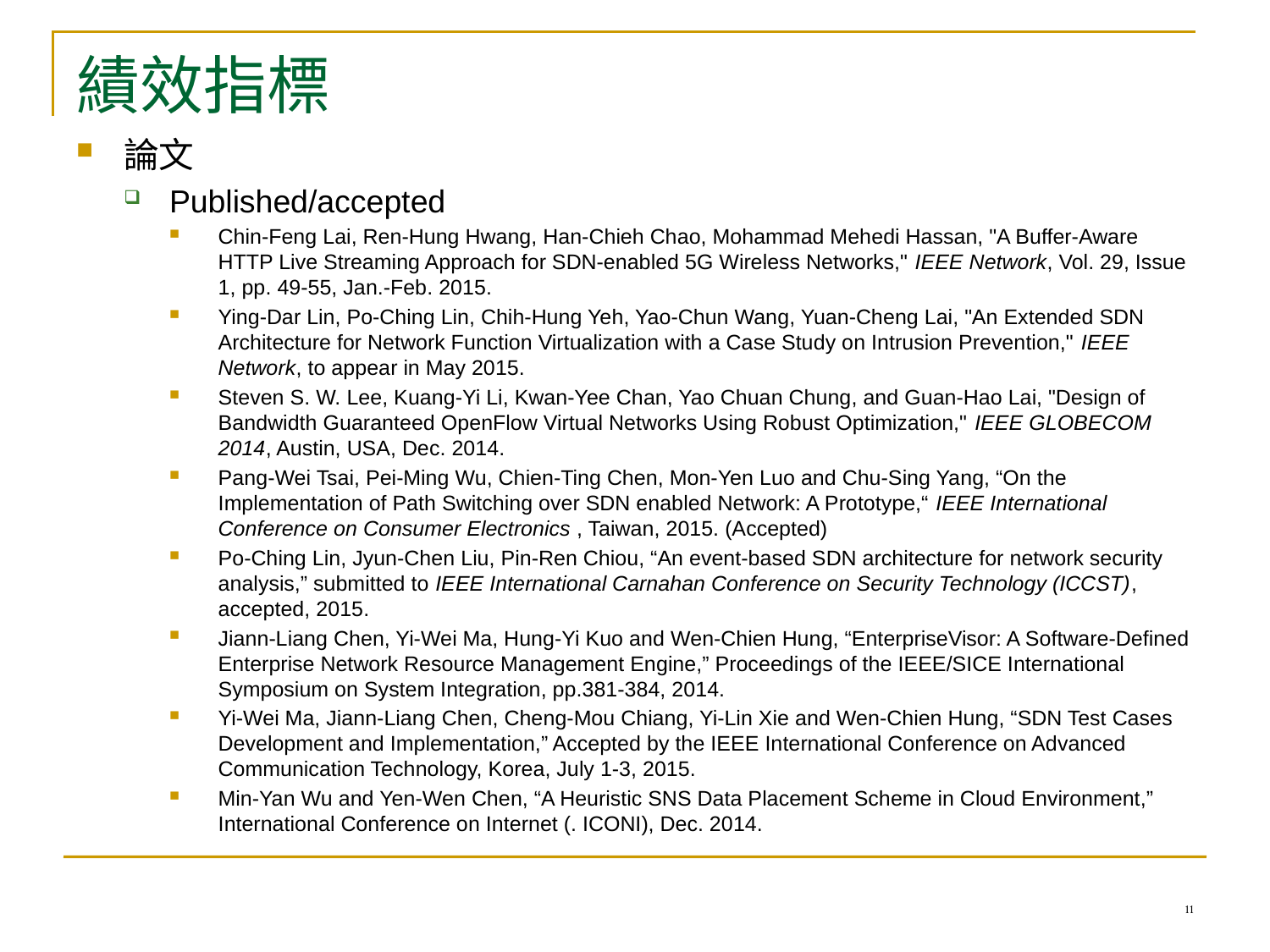

# 績效指標
論文
Published/accepted
Chin-Feng Lai, Ren-Hung Hwang, Han-Chieh Chao, Mohammad Mehedi Hassan, "A Buffer-Aware HTTP Live Streaming Approach for SDN-enabled 5G Wireless Networks," IEEE Network, Vol. 29, Issue 1, pp. 49-55, Jan.-Feb. 2015.
Ying-Dar Lin, Po-Ching Lin, Chih-Hung Yeh, Yao-Chun Wang, Yuan-Cheng Lai, "An Extended SDN Architecture for Network Function Virtualization with a Case Study on Intrusion Prevention," IEEE Network, to appear in May 2015.
Steven S. W. Lee, Kuang-Yi Li, Kwan-Yee Chan, Yao Chuan Chung, and Guan-Hao Lai, "Design of Bandwidth Guaranteed OpenFlow Virtual Networks Using Robust Optimization," IEEE GLOBECOM 2014, Austin, USA, Dec. 2014.
Pang-Wei Tsai, Pei-Ming Wu, Chien-Ting Chen, Mon-Yen Luo and Chu-Sing Yang, “On the Implementation of Path Switching over SDN enabled Network: A Prototype,“ IEEE International Conference on Consumer Electronics , Taiwan, 2015. (Accepted)
Po-Ching Lin, Jyun-Chen Liu, Pin-Ren Chiou, “An event-based SDN architecture for network security analysis,” submitted to IEEE International Carnahan Conference on Security Technology (ICCST), accepted, 2015.
Jiann-Liang Chen, Yi-Wei Ma, Hung-Yi Kuo and Wen-Chien Hung, “EnterpriseVisor: A Software-Defined Enterprise Network Resource Management Engine,” Proceedings of the IEEE/SICE International Symposium on System Integration, pp.381-384, 2014.
Yi-Wei Ma, Jiann-Liang Chen, Cheng-Mou Chiang, Yi-Lin Xie and Wen-Chien Hung, “SDN Test Cases Development and Implementation,” Accepted by the IEEE International Conference on Advanced Communication Technology, Korea, July 1-3, 2015.
Min-Yan Wu and Yen-Wen Chen, “A Heuristic SNS Data Placement Scheme in Cloud Environment,”  International Conference on Internet (. ICONI), Dec. 2014.

11